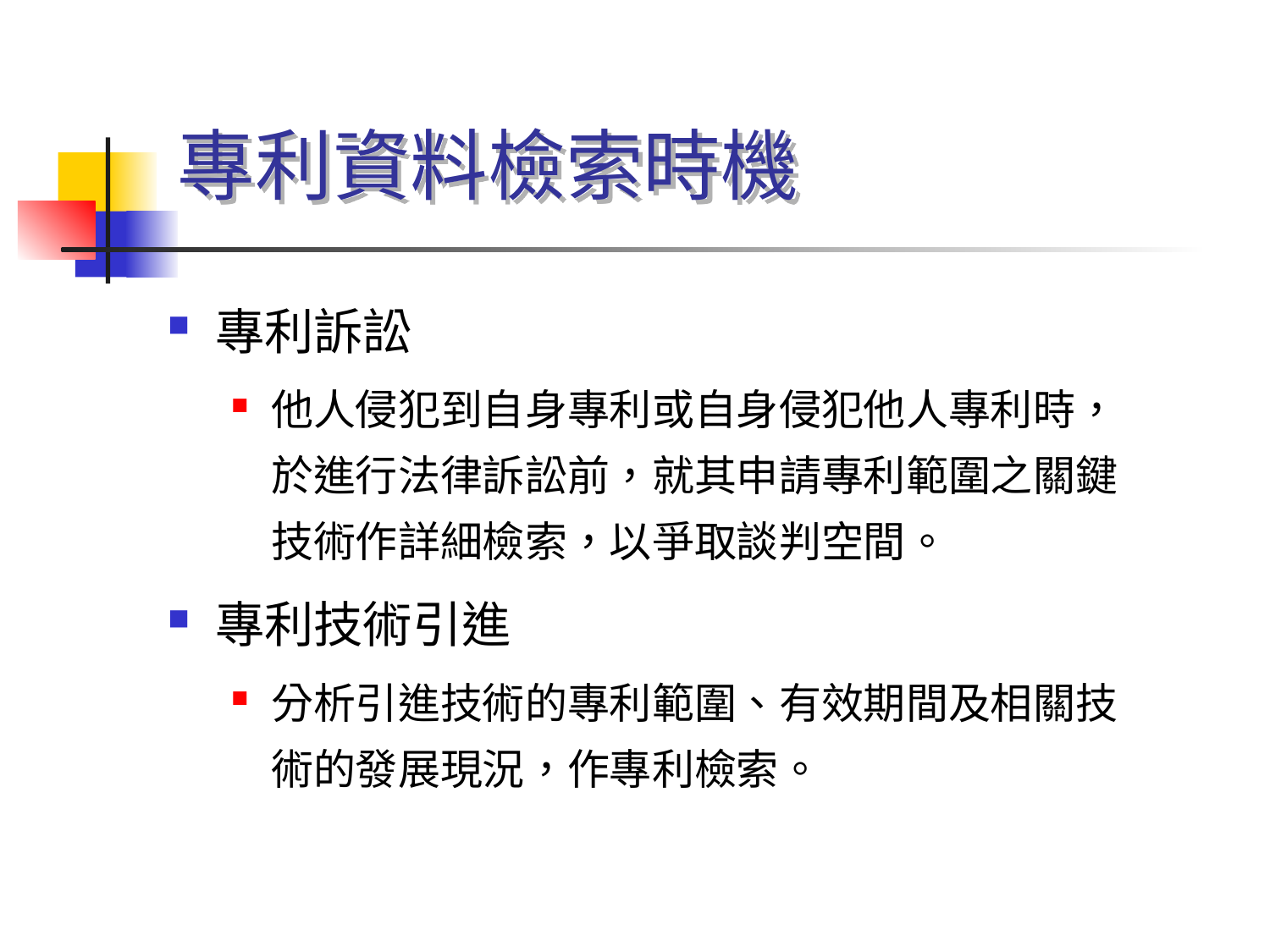

# 專利資料檢索時機
專利訴訟
他人侵犯到自身專利或自身侵犯他人專利時，於進行法律訴訟前，就其申請專利範圍之關鍵技術作詳細檢索，以爭取談判空間。
專利技術引進
分析引進技術的專利範圍、有效期間及相關技術的發展現況，作專利檢索。